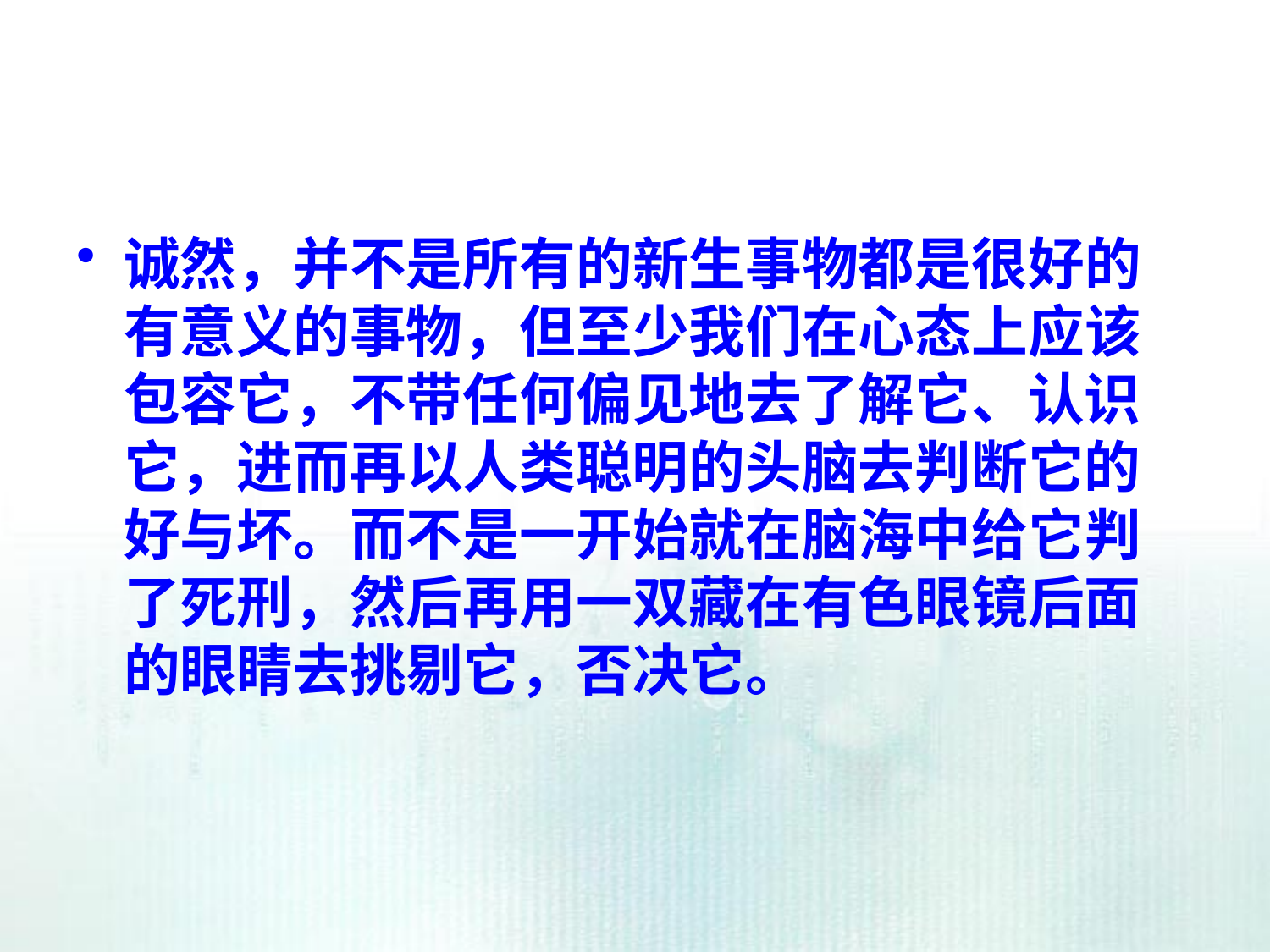

#
诚然，并不是所有的新生事物都是很好的有意义的事物，但至少我们在心态上应该包容它，不带任何偏见地去了解它、认识它，进而再以人类聪明的头脑去判断它的好与坏。而不是一开始就在脑海中给它判了死刑，然后再用一双藏在有色眼镜后面的眼睛去挑剔它，否决它。